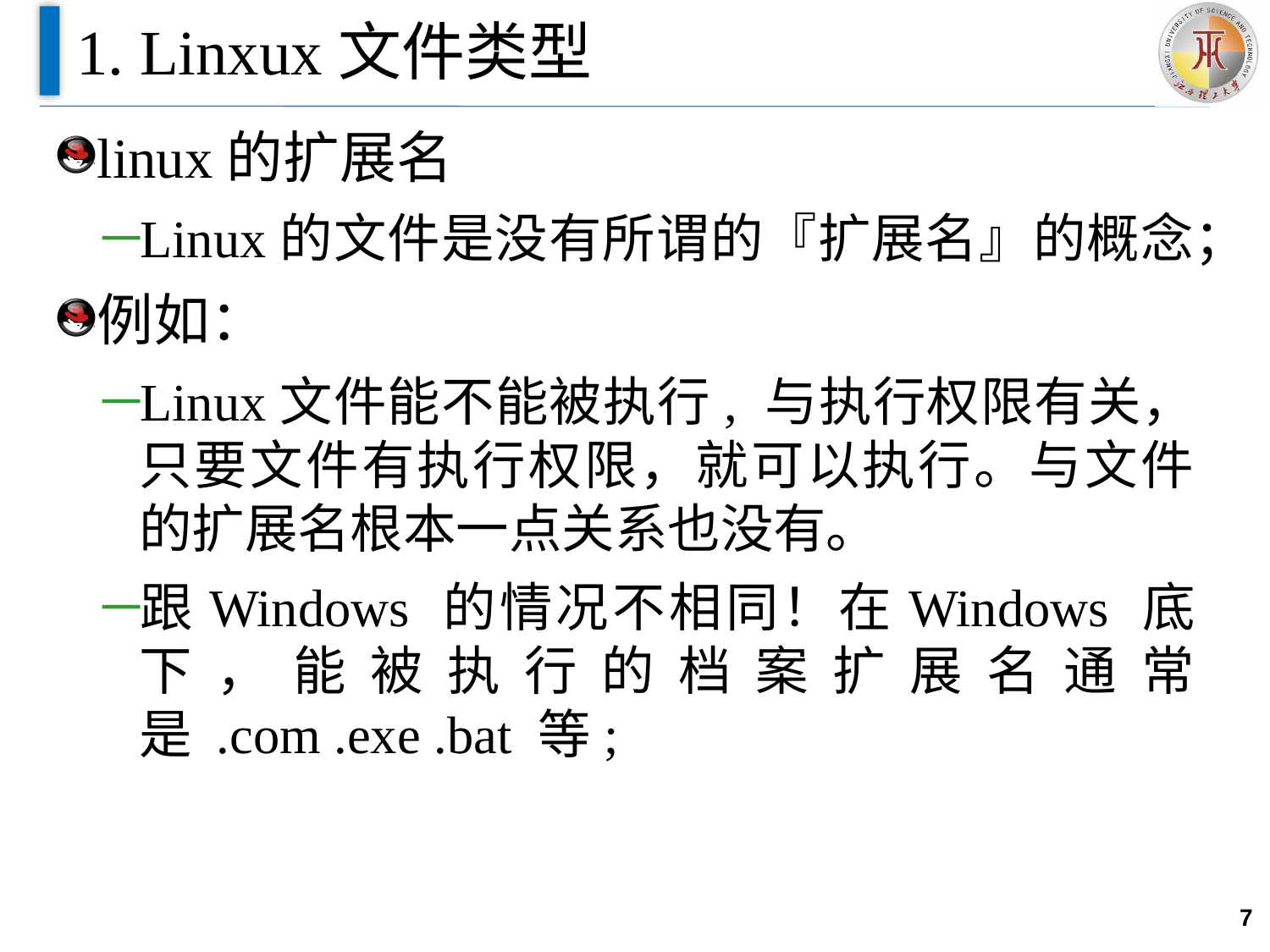

# 1. Linxux文件类型
linux的扩展名
Linux的文件是没有所谓的『扩展名』的概念；
例如：
Linux文件能不能被执行, 与执行权限有关，只要文件有执行权限，就可以执行。与文件的扩展名根本一点关系也没有。
跟Windows 的情况不相同！在Windows 底下，能被执行的档案扩展名通常是 .com .exe .bat 等;
7